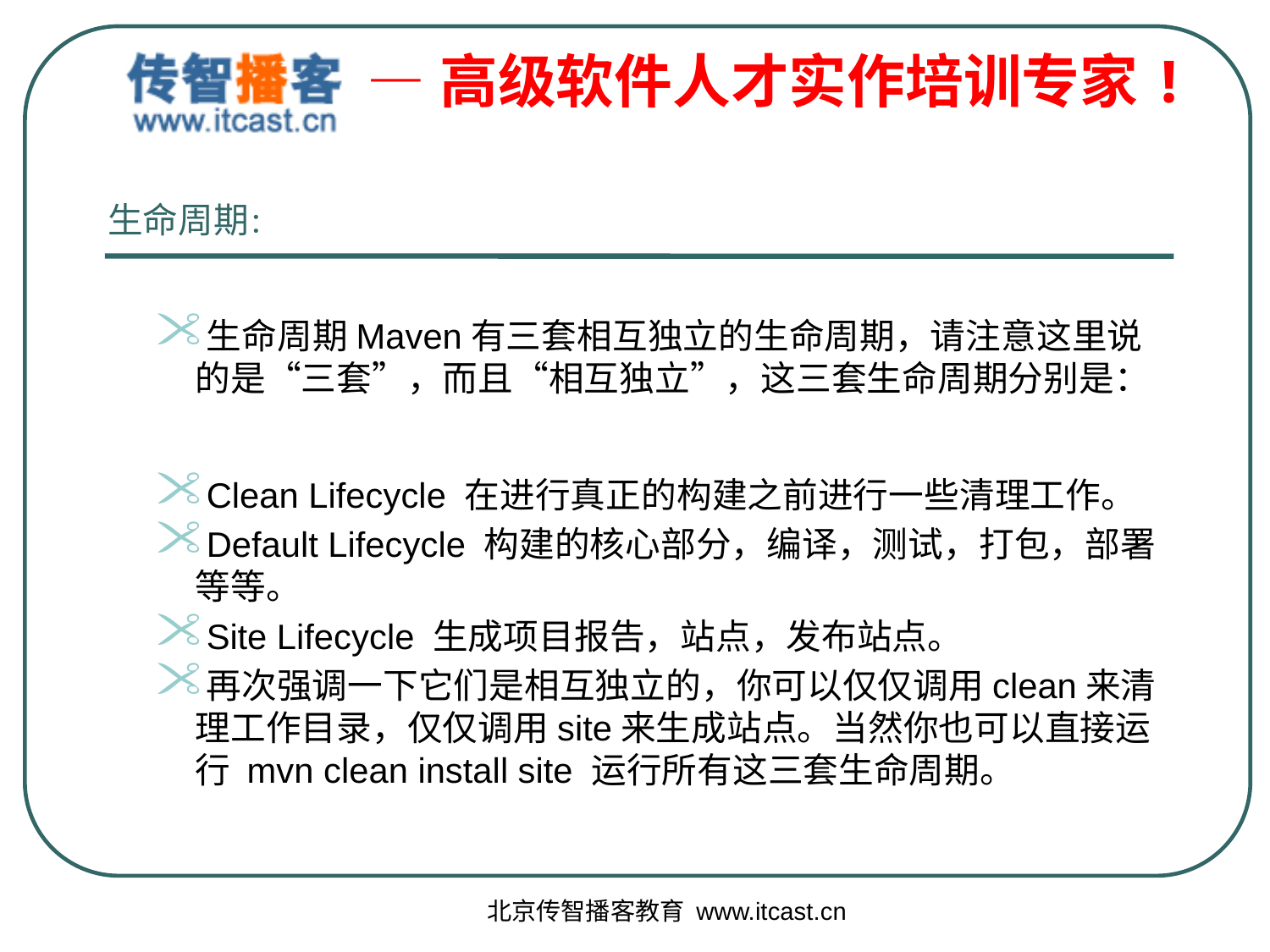

生命周期：
生命周期Maven有三套相互独立的生命周期，请注意这里说的是“三套”，而且“相互独立”，这三套生命周期分别是：

Clean Lifecycle 在进行真正的构建之前进行一些清理工作。
Default Lifecycle 构建的核心部分，编译，测试，打包，部署等等。
Site Lifecycle 生成项目报告，站点，发布站点。
再次强调一下它们是相互独立的，你可以仅仅调用clean来清理工作目录，仅仅调用site来生成站点。当然你也可以直接运行 mvn clean install site 运行所有这三套生命周期。

北京传智播客教育 www.itcast.cn